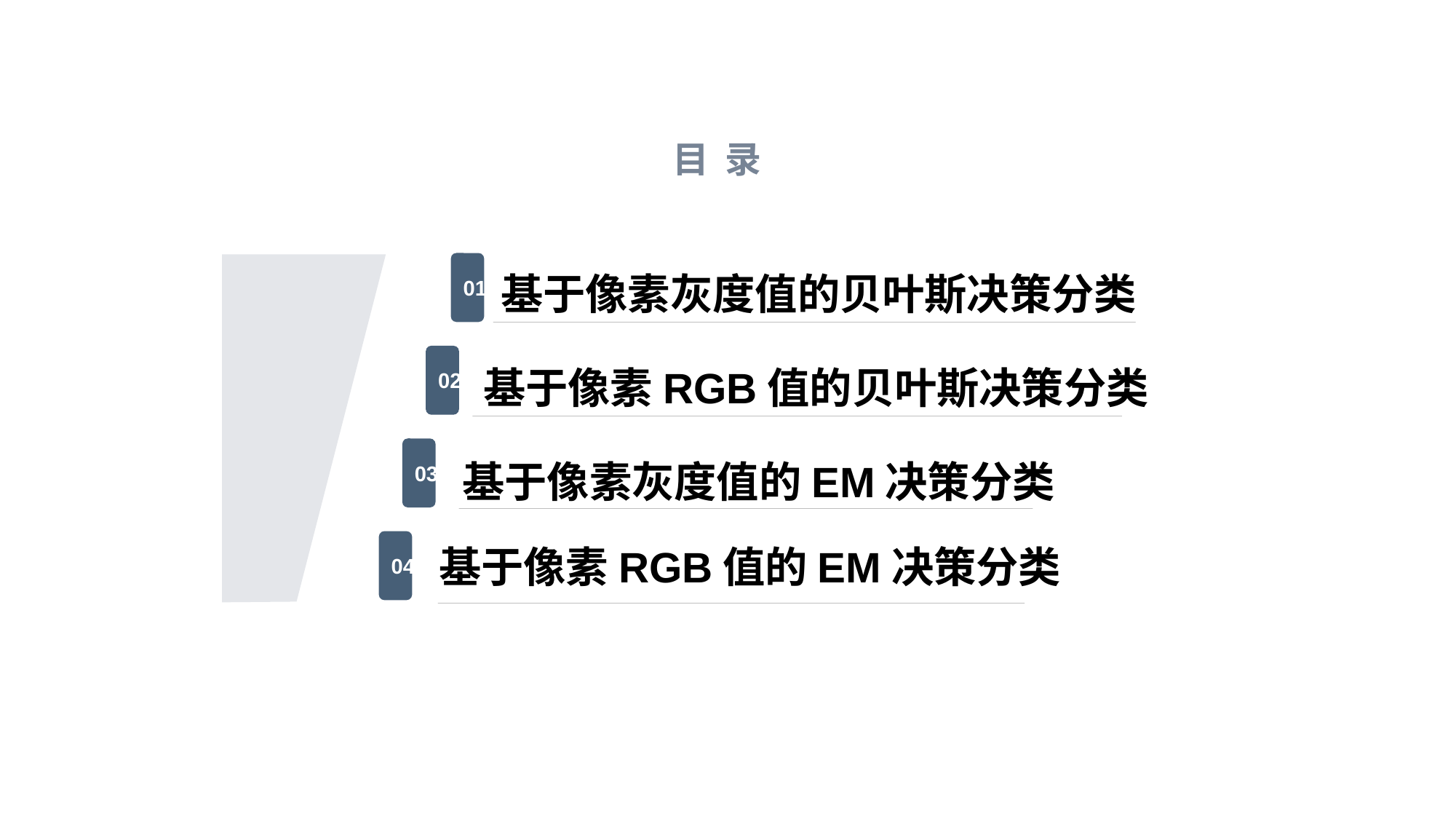

目  录

基于像素灰度值的贝叶斯决策分类

01

基于像素RGB值的贝叶斯决策分类
02
03
基于像素灰度值的EM决策分类
基于像素RGB值的EM决策分类
04